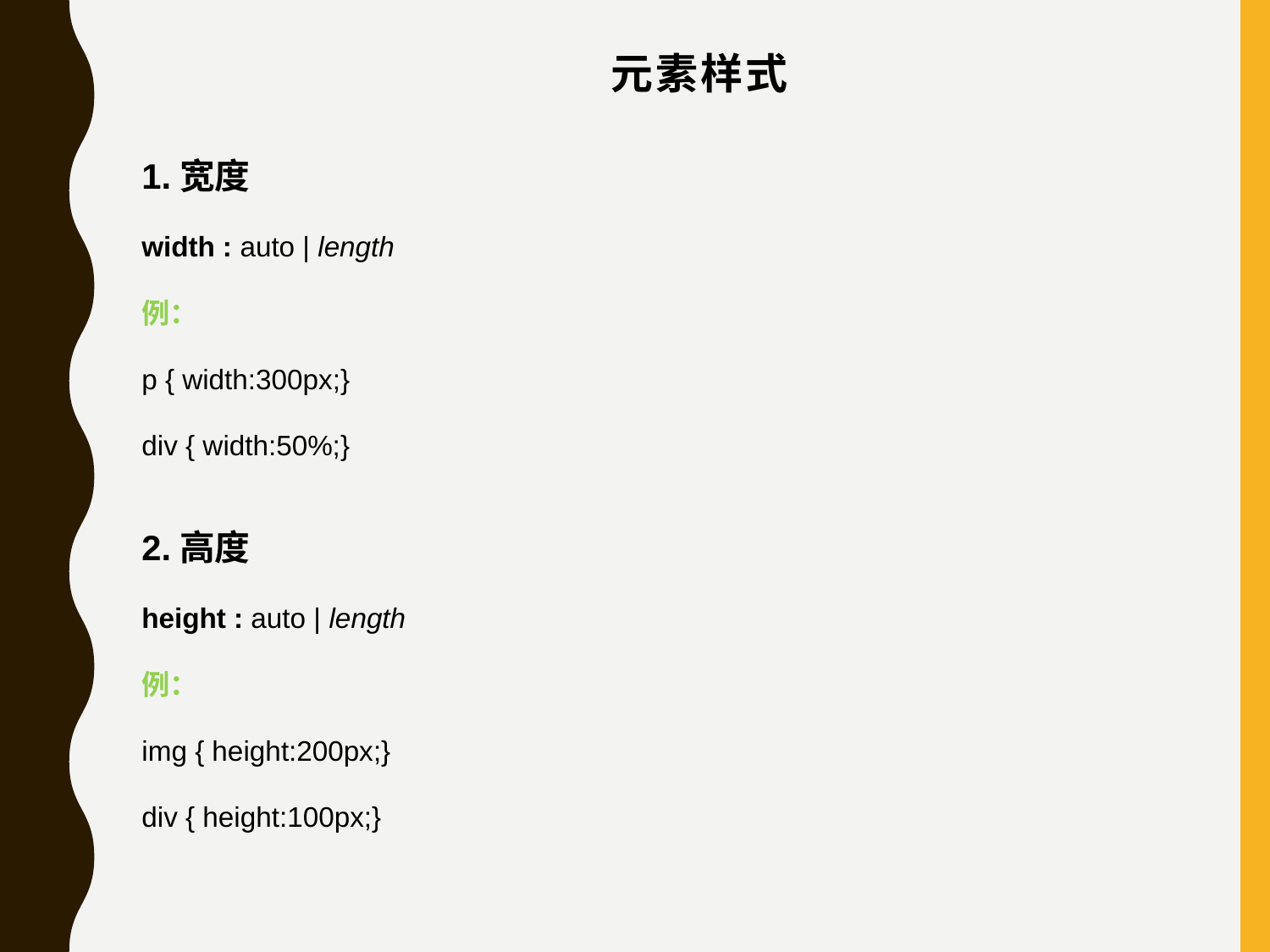

# 元素样式
1.宽度

width : auto | length

例：

p { width:300px;}

div { width:50%;}

2.高度

height : auto | length

例：

img { height:200px;}

div { height:100px;}